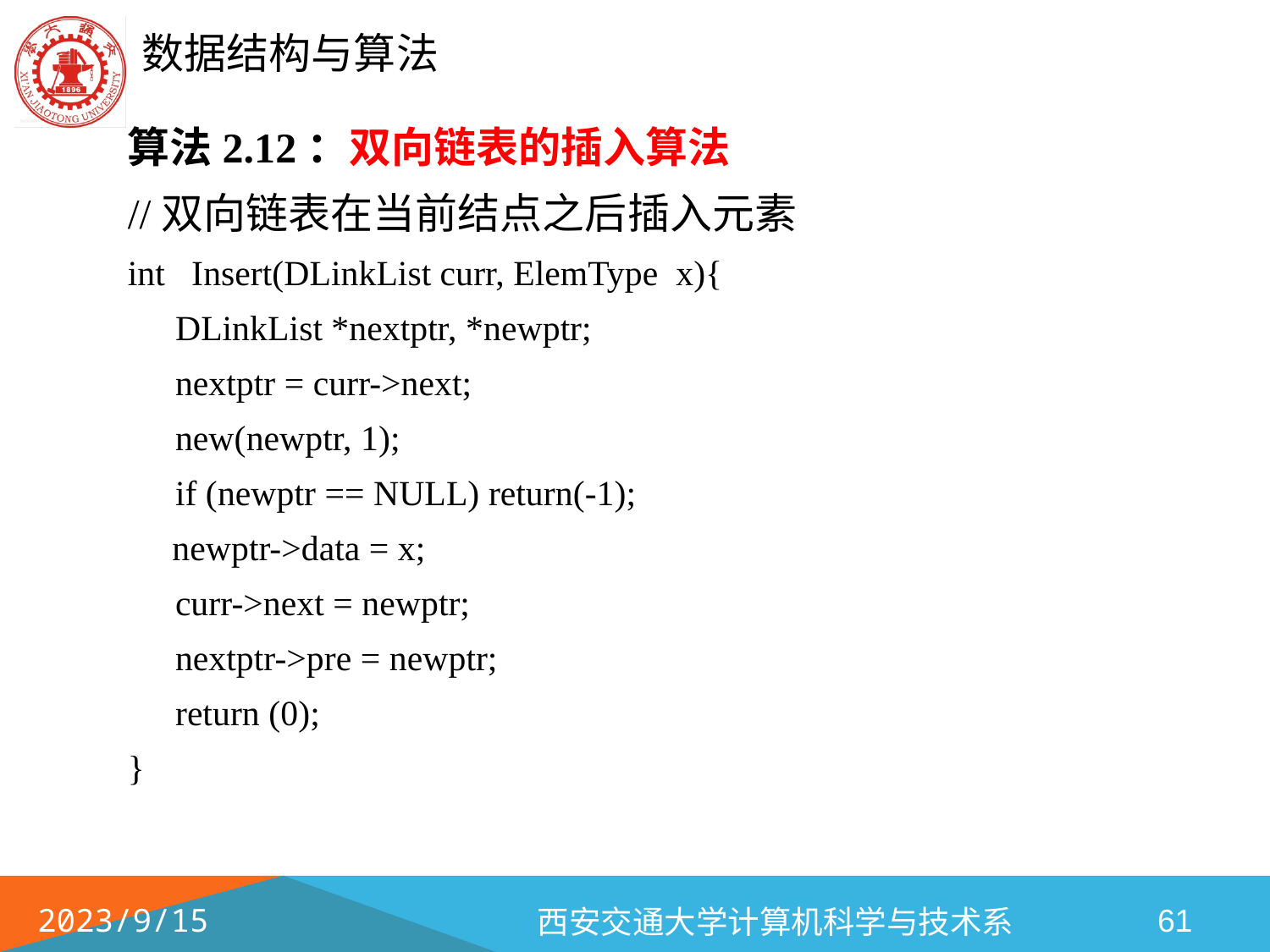

算法2.12：双向链表的插入算法
//双向链表在当前结点之后插入元素
int   Insert(DLinkList curr, ElemType  x){
	DLinkList *nextptr, *newptr;
	nextptr = curr->next;
	new(newptr, 1);
	if (newptr == NULL) return(-1);
     newptr->data = x;
	curr->next = newptr;
	nextptr->pre = newptr;
	return (0);
}